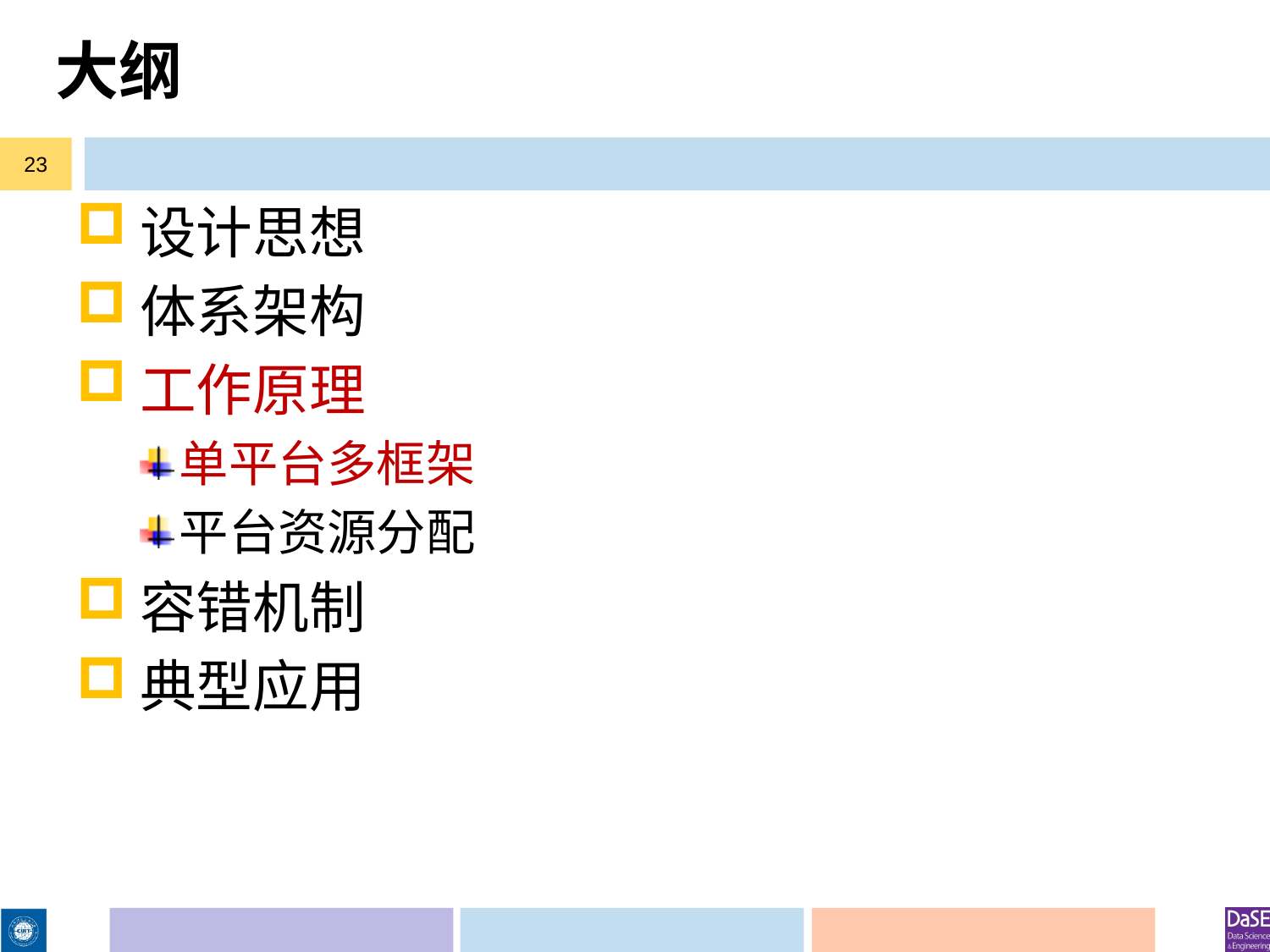

# 大纲
23
设计思想
体系架构
工作原理
单平台多框架
平台资源分配
容错机制
典型应用